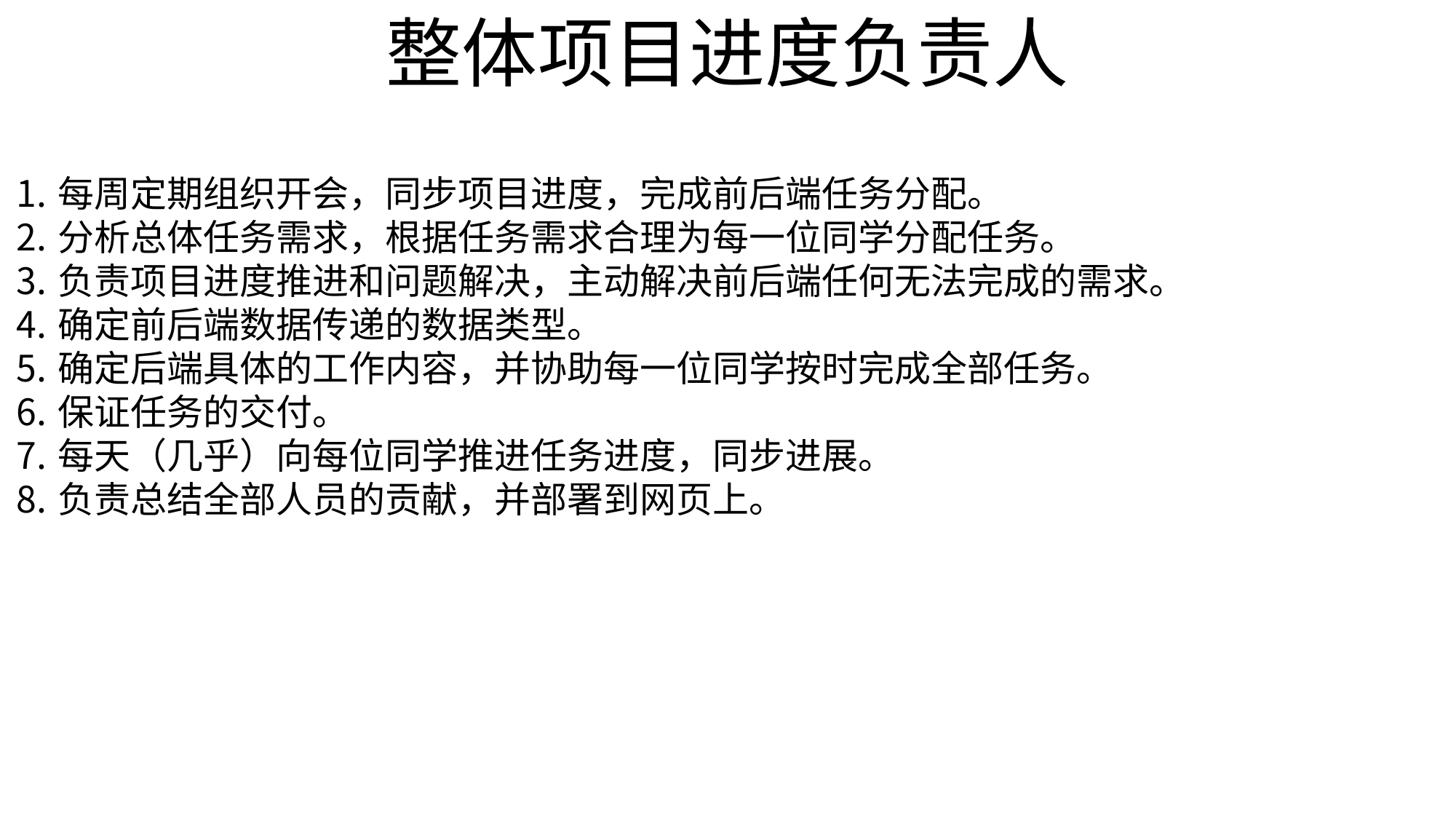

整体项目进度负责人
每周定期组织开会，同步项目进度，完成前后端任务分配。
分析总体任务需求，根据任务需求合理为每一位同学分配任务。
负责项目进度推进和问题解决，主动解决前后端任何无法完成的需求。
确定前后端数据传递的数据类型。
确定后端具体的工作内容，并协助每一位同学按时完成全部任务。
保证任务的交付。
每天（几乎）向每位同学推进任务进度，同步进展。
负责总结全部人员的贡献，并部署到网页上。